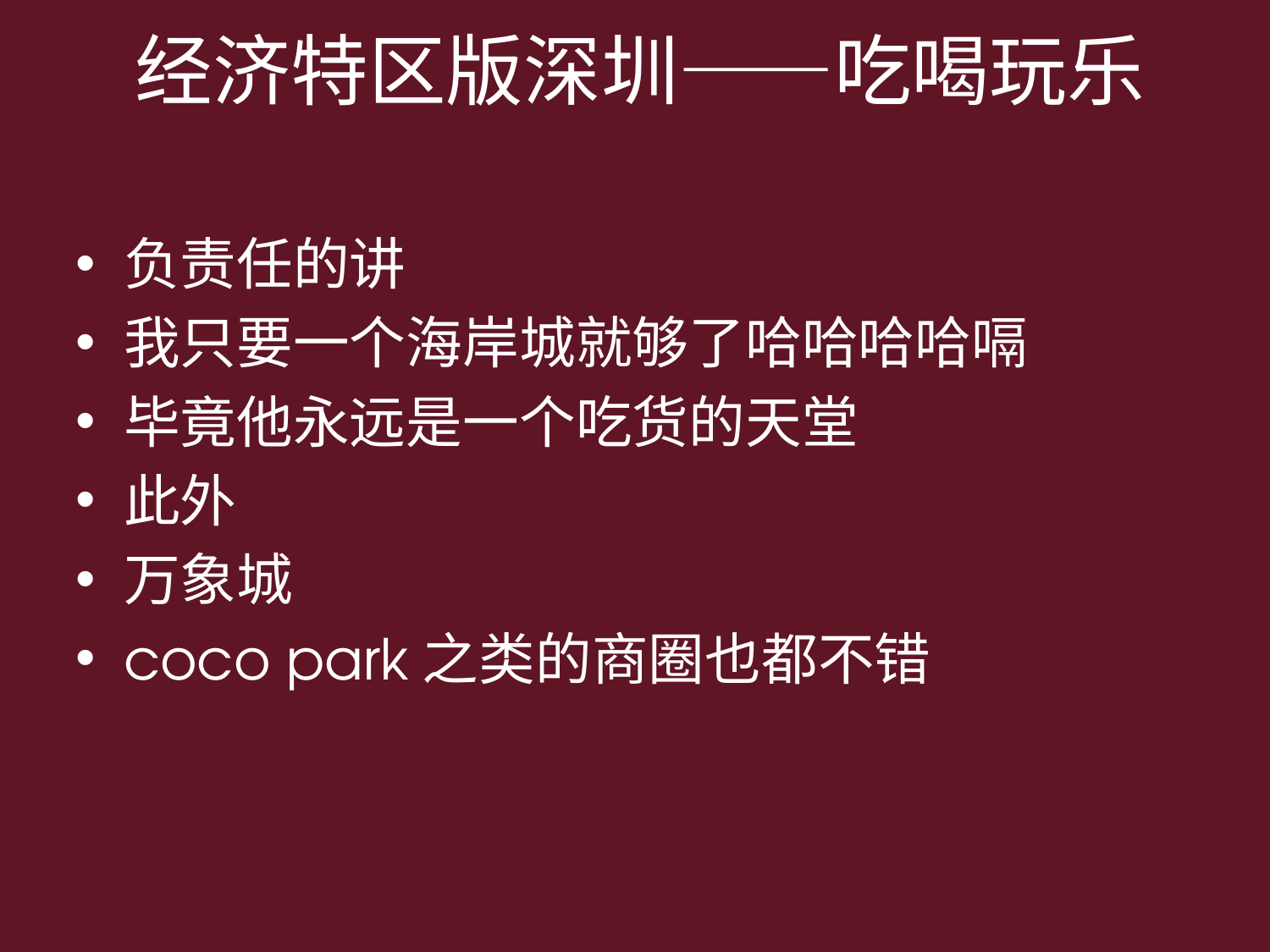

# 经济特区版深圳——吃喝玩乐
负责任的讲
我只要一个海岸城就够了哈哈哈哈嗝
毕竟他永远是一个吃货的天堂
此外
万象城
coco park之类的商圈也都不错